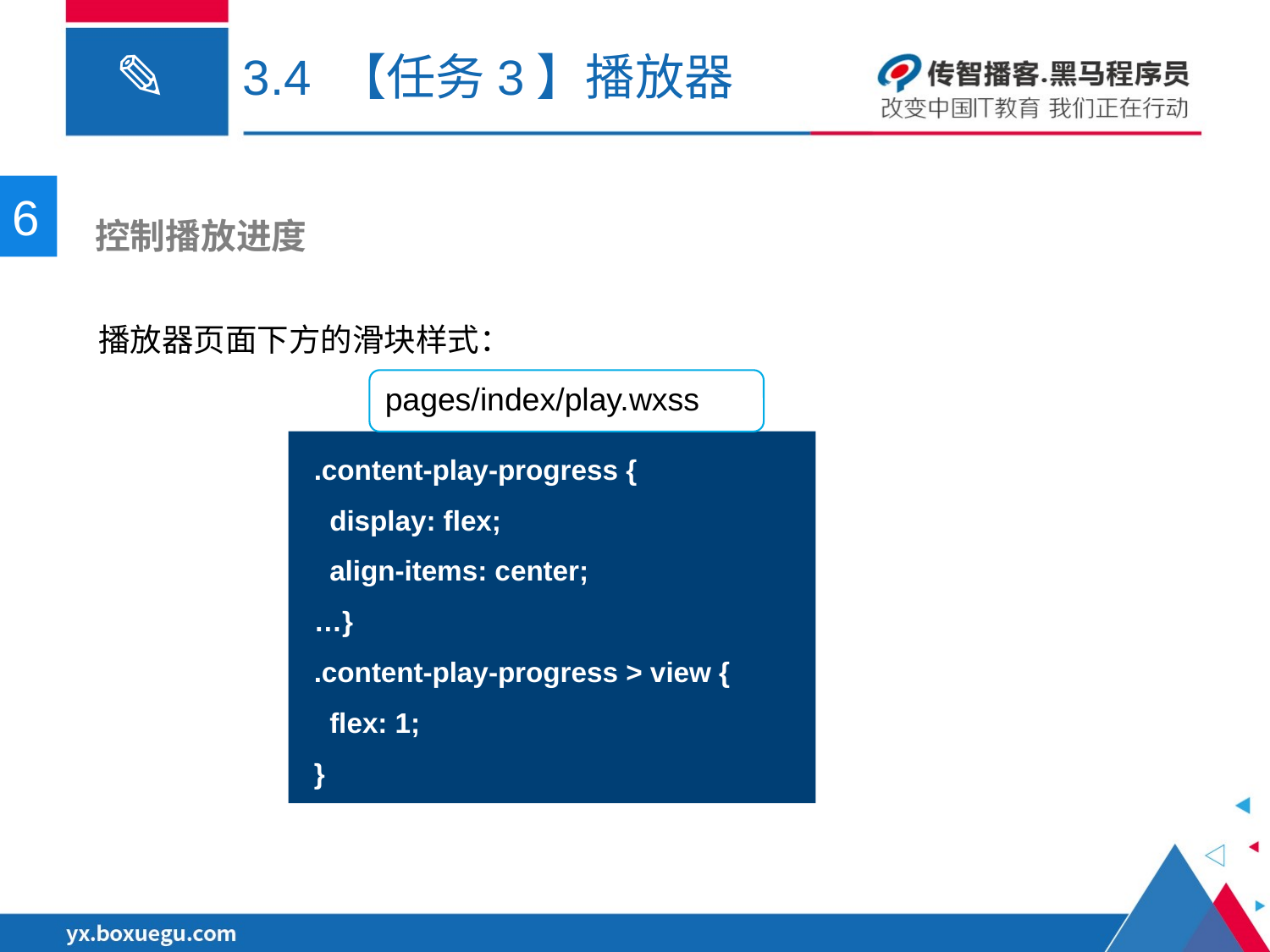

# 3.4 【任务3】播放器

6
  控制播放进度
播放器页面下方的滑块样式：
pages/index/play.wxss
.content-play-progress {
  display: flex;
  align-items: center;
…}
.content-play-progress > view {
  flex: 1;
}